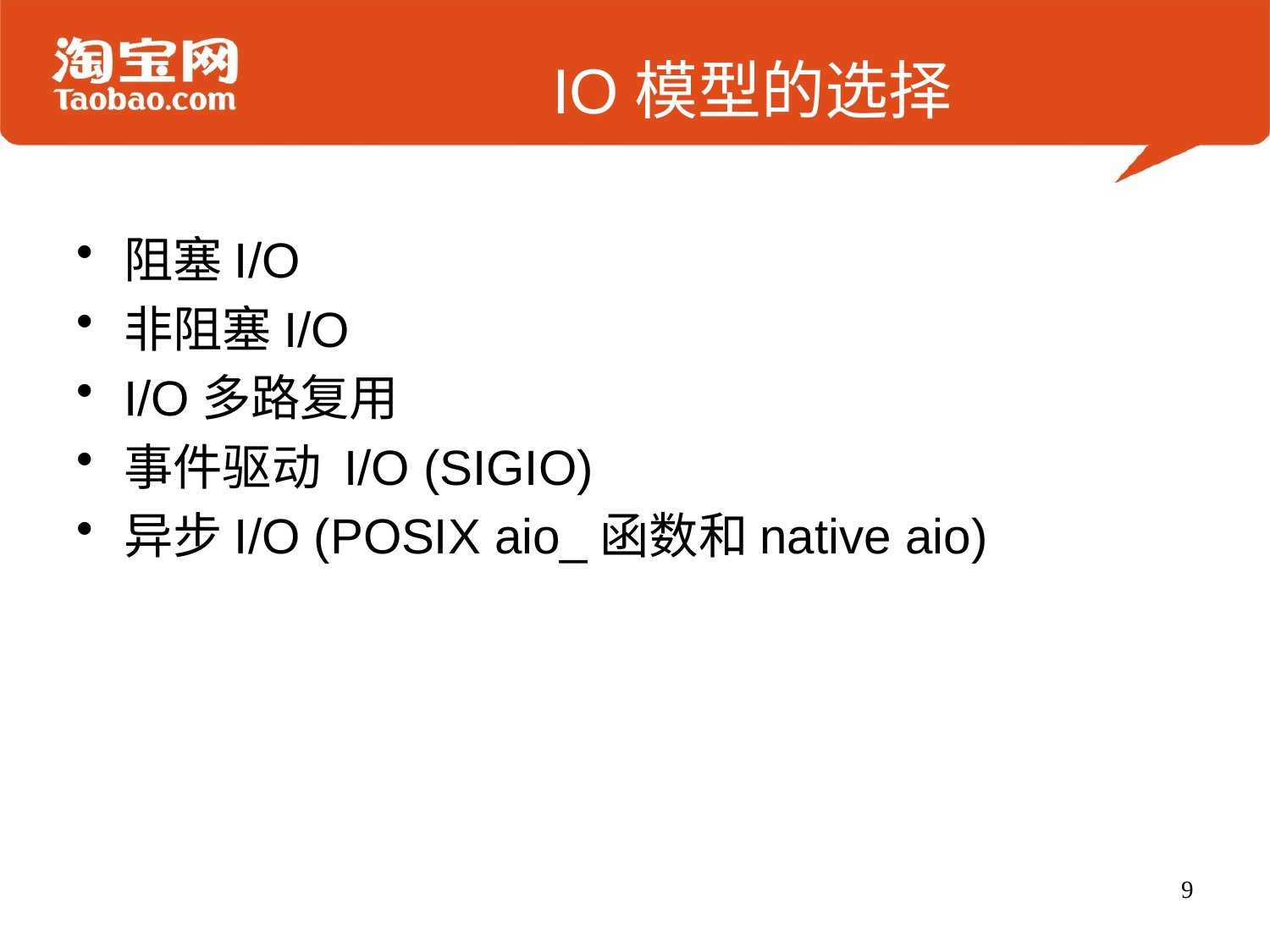

# IO模型的选择
阻塞I/O
非阻塞I/O
I/O多路复用
事件驱动 I/O (SIGIO)
异步I/O (POSIX aio_函数和native aio)

9